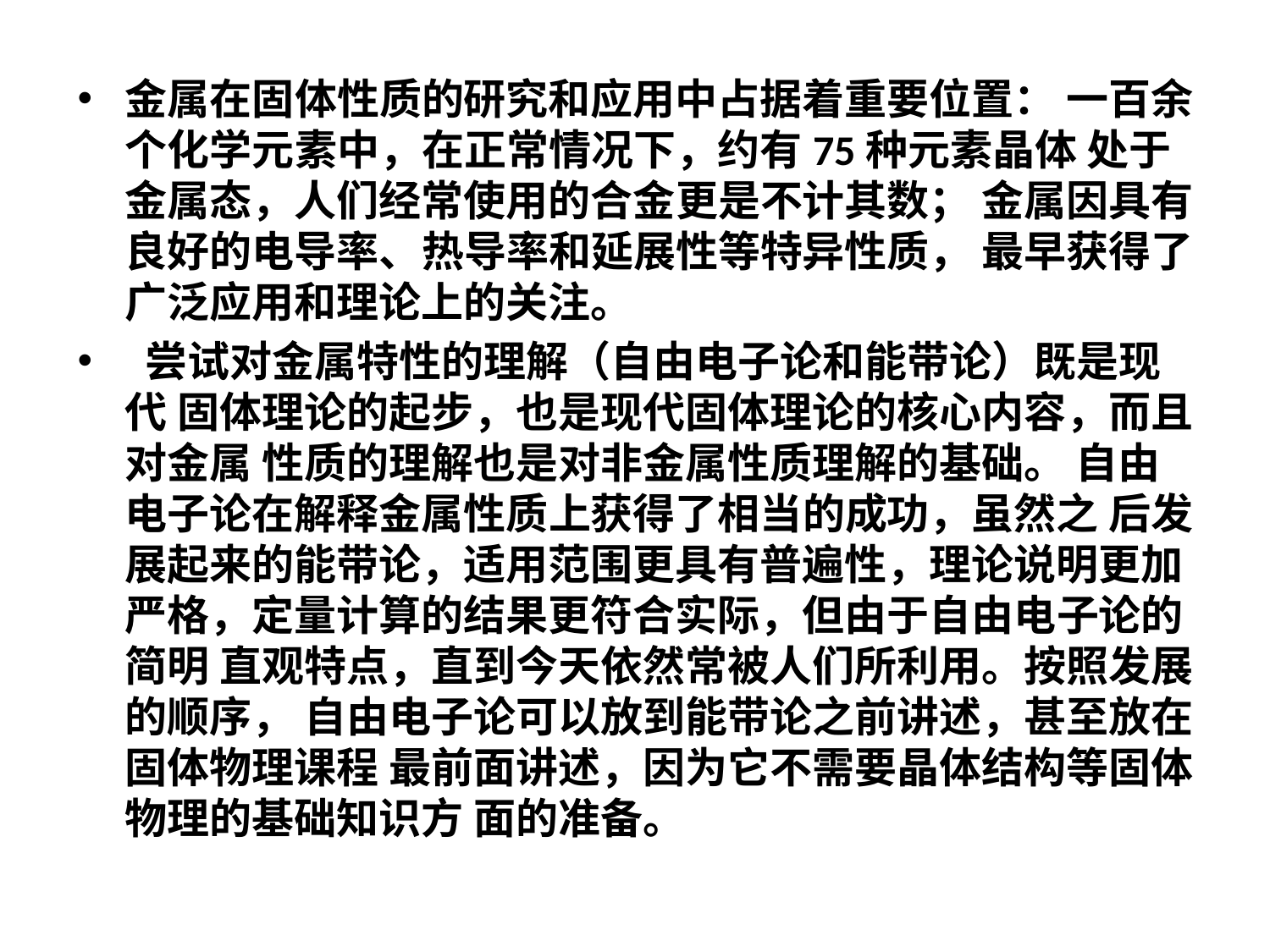

金属在固体性质的研究和应用中占据着重要位置： 一百余个化学元素中，在正常情况下，约有75种元素晶体 处于金属态，人们经常使用的合金更是不计其数； 金属因具有良好的电导率、热导率和延展性等特异性质， 最早获得了广泛应用和理论上的关注。
 尝试对金属特性的理解（自由电子论和能带论）既是现代 固体理论的起步，也是现代固体理论的核心内容，而且对金属 性质的理解也是对非金属性质理解的基础。 自由电子论在解释金属性质上获得了相当的成功，虽然之 后发展起来的能带论，适用范围更具有普遍性，理论说明更加 严格，定量计算的结果更符合实际，但由于自由电子论的简明 直观特点，直到今天依然常被人们所利用。按照发展的顺序， 自由电子论可以放到能带论之前讲述，甚至放在固体物理课程 最前面讲述，因为它不需要晶体结构等固体物理的基础知识方 面的准备。